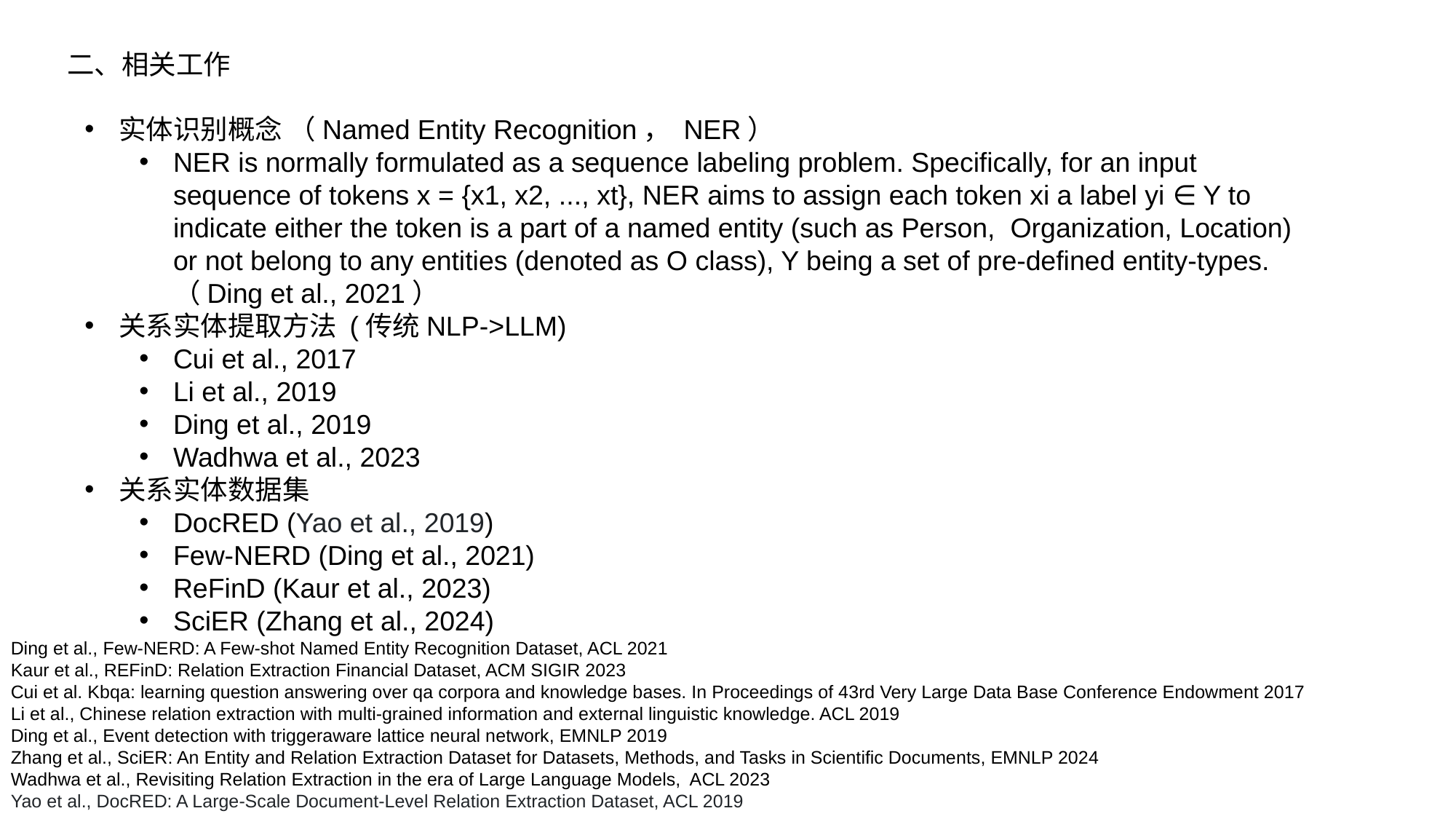

二、相关工作
实体识别概念 （Named Entity Recognition， NER）
NER is normally formulated as a sequence labeling problem. Specifically, for an input sequence of tokens x = {x1, x2, ..., xt}, NER aims to assign each token xi a label yi ∈ Y to indicate either the token is a part of a named entity (such as Person,  Organization, Location) or not belong to any entities (denoted as O class), Y being a set of pre-defined entity-types. （Ding et al., 2021）
关系实体提取方法 (传统NLP->LLM)
Cui et al., 2017
Li et al., 2019
Ding et al., 2019
Wadhwa et al., 2023
关系实体数据集
DocRED (Yao et al., 2019)
Few-NERD (Ding et al., 2021)
ReFinD (Kaur et al., 2023)
SciER (Zhang et al., 2024)

Ding et al., Few-NERD: A Few-shot Named Entity Recognition Dataset, ACL 2021
Kaur et al., REFinD: Relation Extraction Financial Dataset, ACM SIGIR 2023
Cui et al. Kbqa: learning question answering over qa corpora and knowledge bases. In Proceedings of 43rd Very Large Data Base Conference Endowment 2017
Li et al., Chinese relation extraction with multi-grained information and external linguistic knowledge. ACL 2019
Ding et al., Event detection with triggeraware lattice neural network, EMNLP 2019
Zhang et al., SciER: An Entity and Relation Extraction Dataset for Datasets, Methods, and Tasks in Scientific Documents, EMNLP 2024
Wadhwa et al., Revisiting Relation Extraction in the era of Large Language Models,  ACL 2023
Yao et al., DocRED: A Large-Scale Document-Level Relation Extraction Dataset, ACL 2019